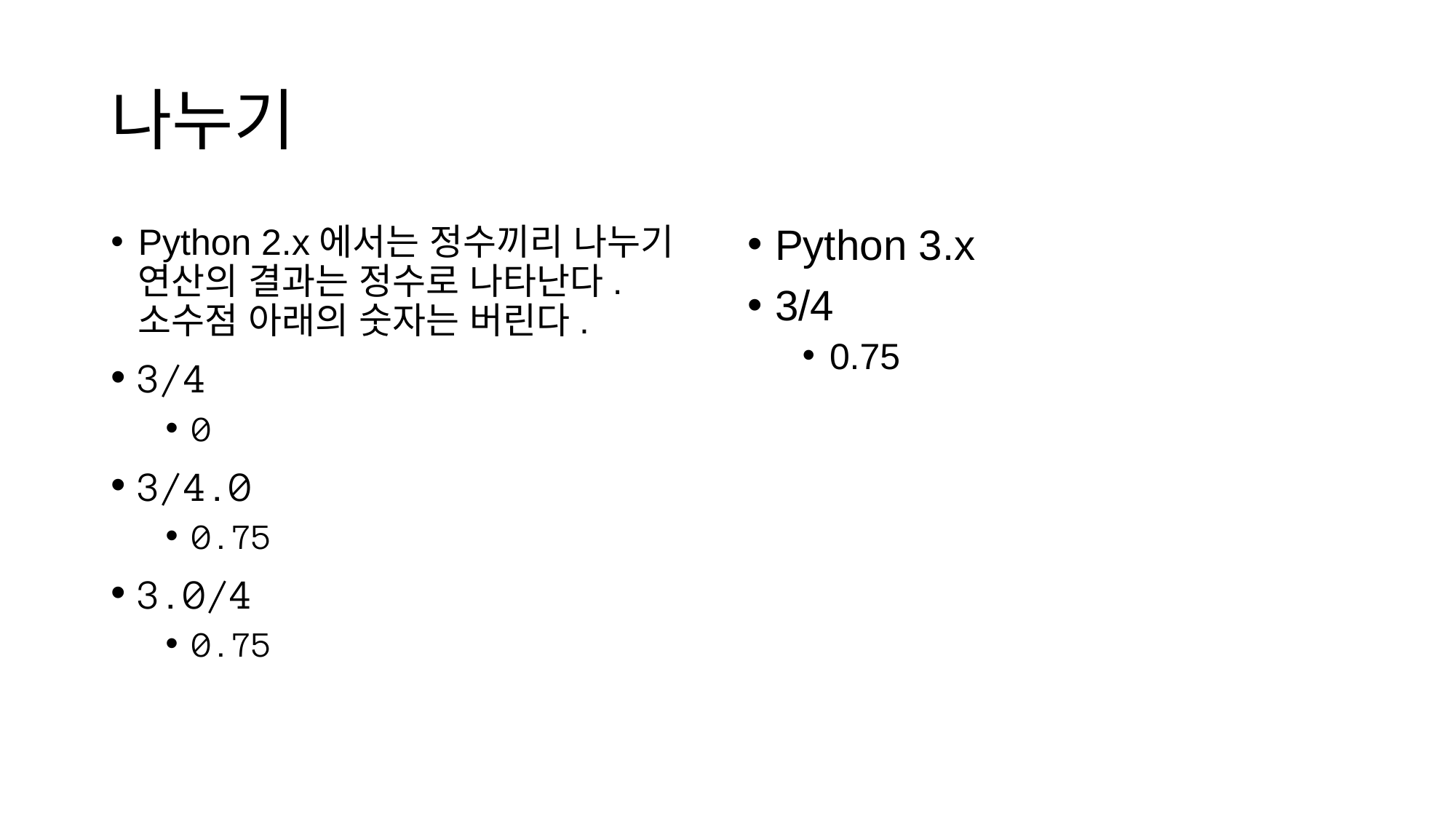

# 나누기
Python 2.x에서는 정수끼리 나누기 연산의 결과는 정수로 나타난다. 소수점 아래의 숫자는 버린다.
3/4
0
3/4.0
0.75
3.0/4
0.75

Python 3.x
3/4
0.75